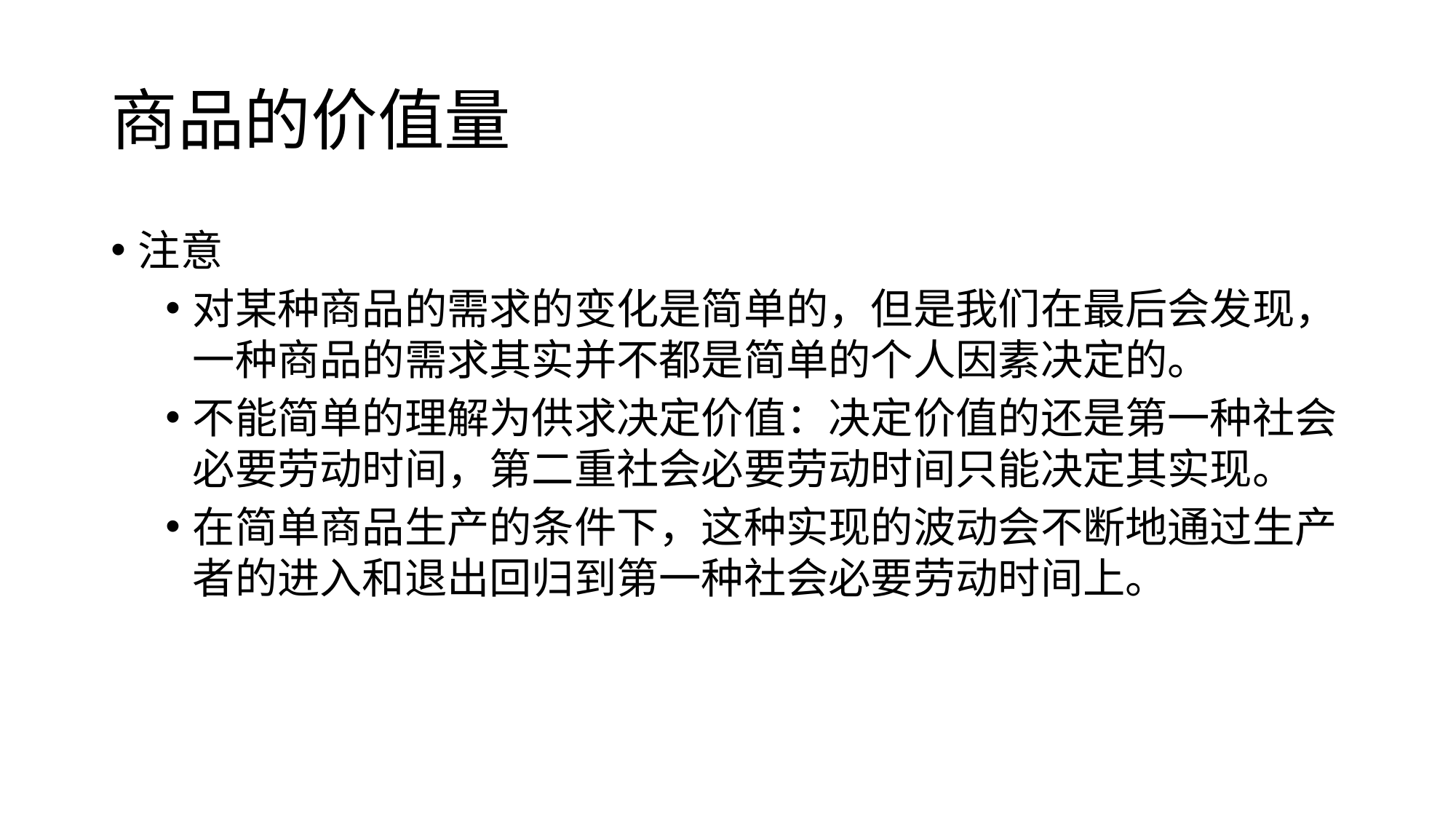

# 商品的价值量
注意
对某种商品的需求的变化是简单的，但是我们在最后会发现，一种商品的需求其实并不都是简单的个人因素决定的。
不能简单的理解为供求决定价值：决定价值的还是第一种社会必要劳动时间，第二重社会必要劳动时间只能决定其实现。
在简单商品生产的条件下，这种实现的波动会不断地通过生产者的进入和退出回归到第一种社会必要劳动时间上。